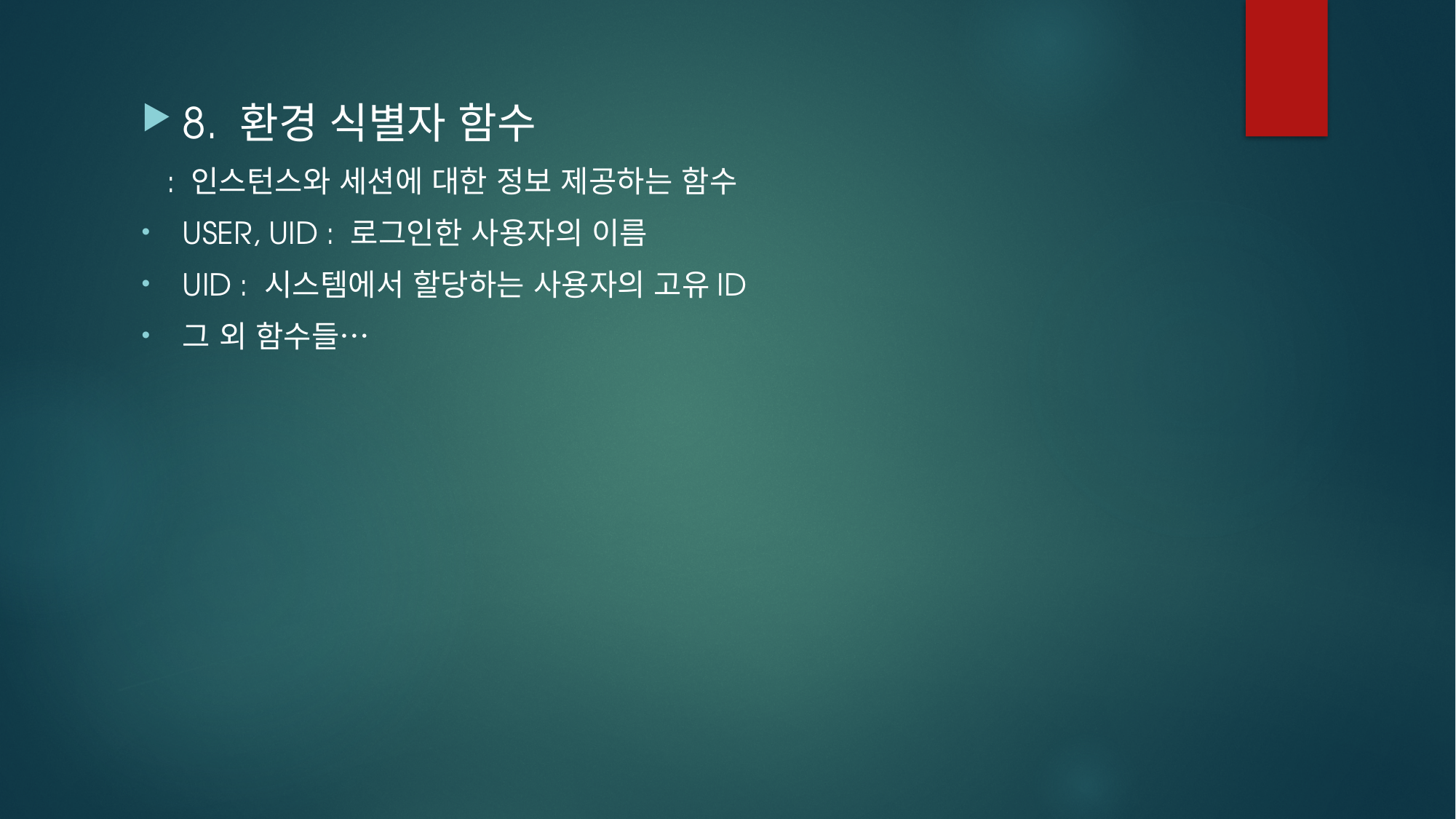

8. 환경 식별자 함수
   : 인스턴스와 세션에 대한 정보 제공하는 함수
USER, UID : 로그인한 사용자의 이름
UID : 시스템에서 할당하는 사용자의 고유ID
그 외 함수들…